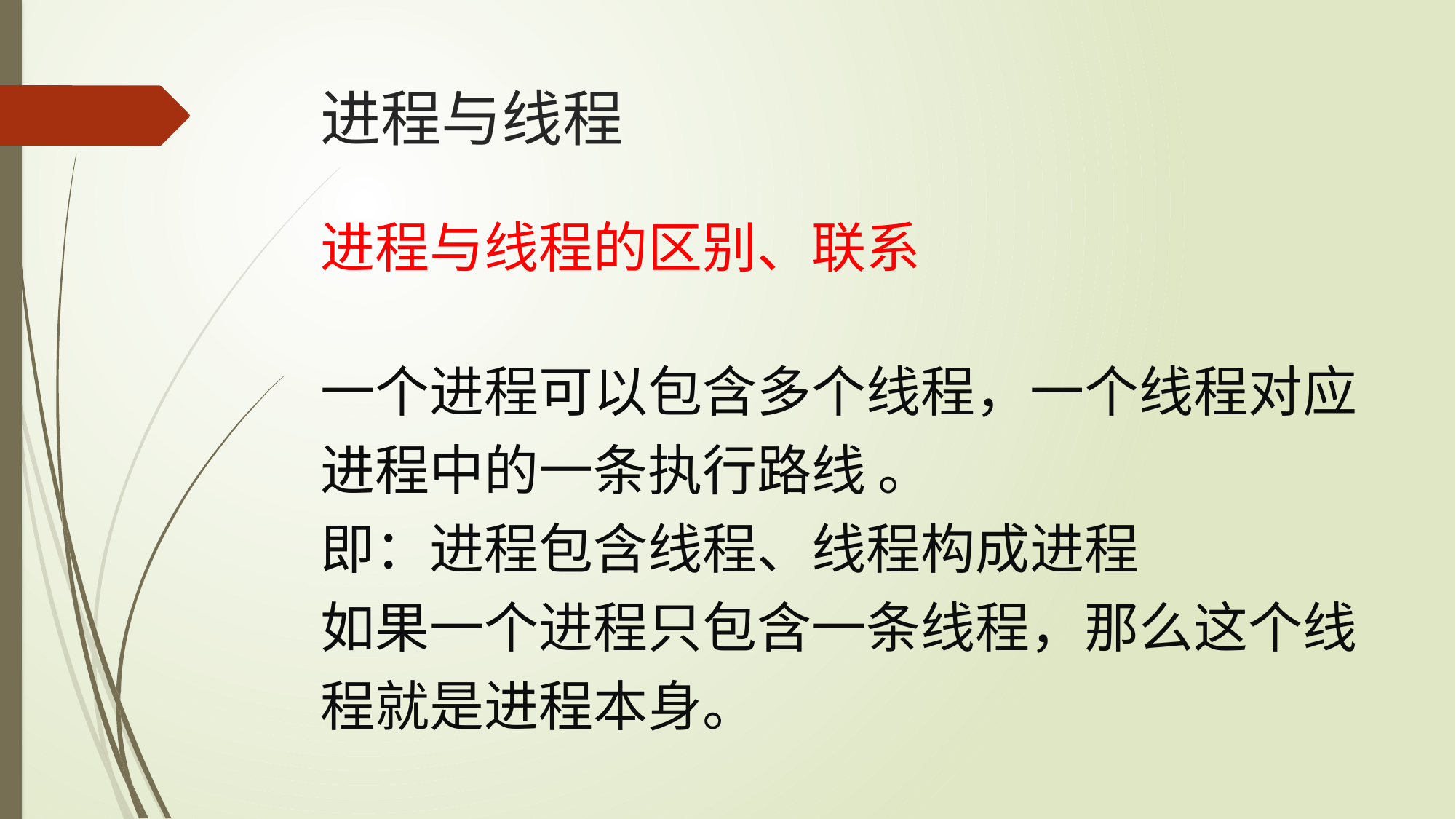

# 进程与线程
进程与线程的区别、联系

一个进程可以包含多个线程，一个线程对应进程中的一条执行路线 。
即：进程包含线程、线程构成进程
如果一个进程只包含一条线程，那么这个线程就是进程本身。